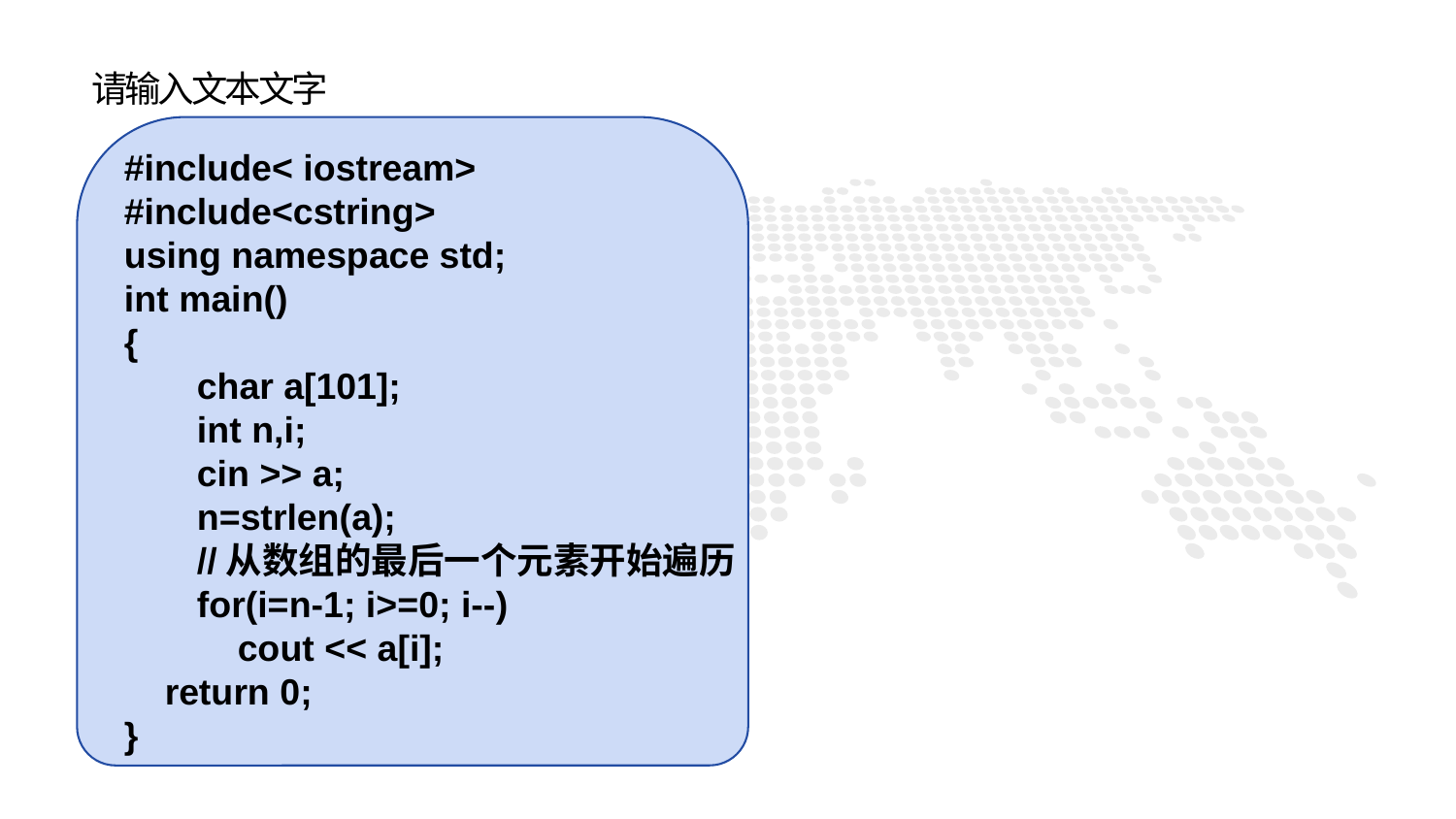

请输入文本文字

#include< iostream>
#include<cstring>
using namespace std;
int main()
{
char a[101];
int n,i;
cin >> a;
n=strlen(a);
//从数组的最后一个元素开始遍历
for(i=n-1; i>=0; i--)
    cout << a[i];
    return 0;
}